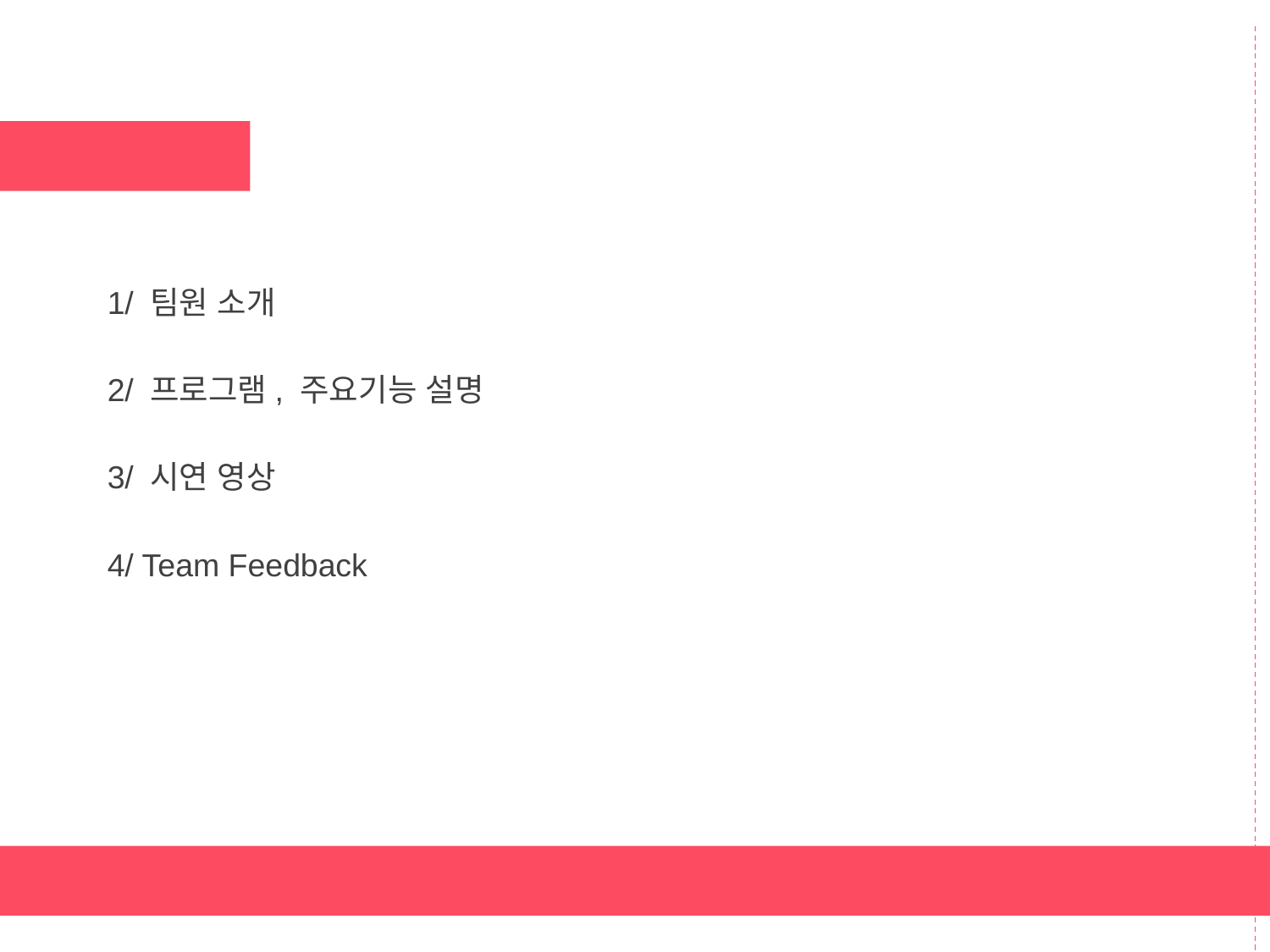

CONTENTS
1/ 팀원 소개
2/ 프로그램, 주요기능 설명
3/ 시연 영상
4/ Team Feedback
ELEC462001